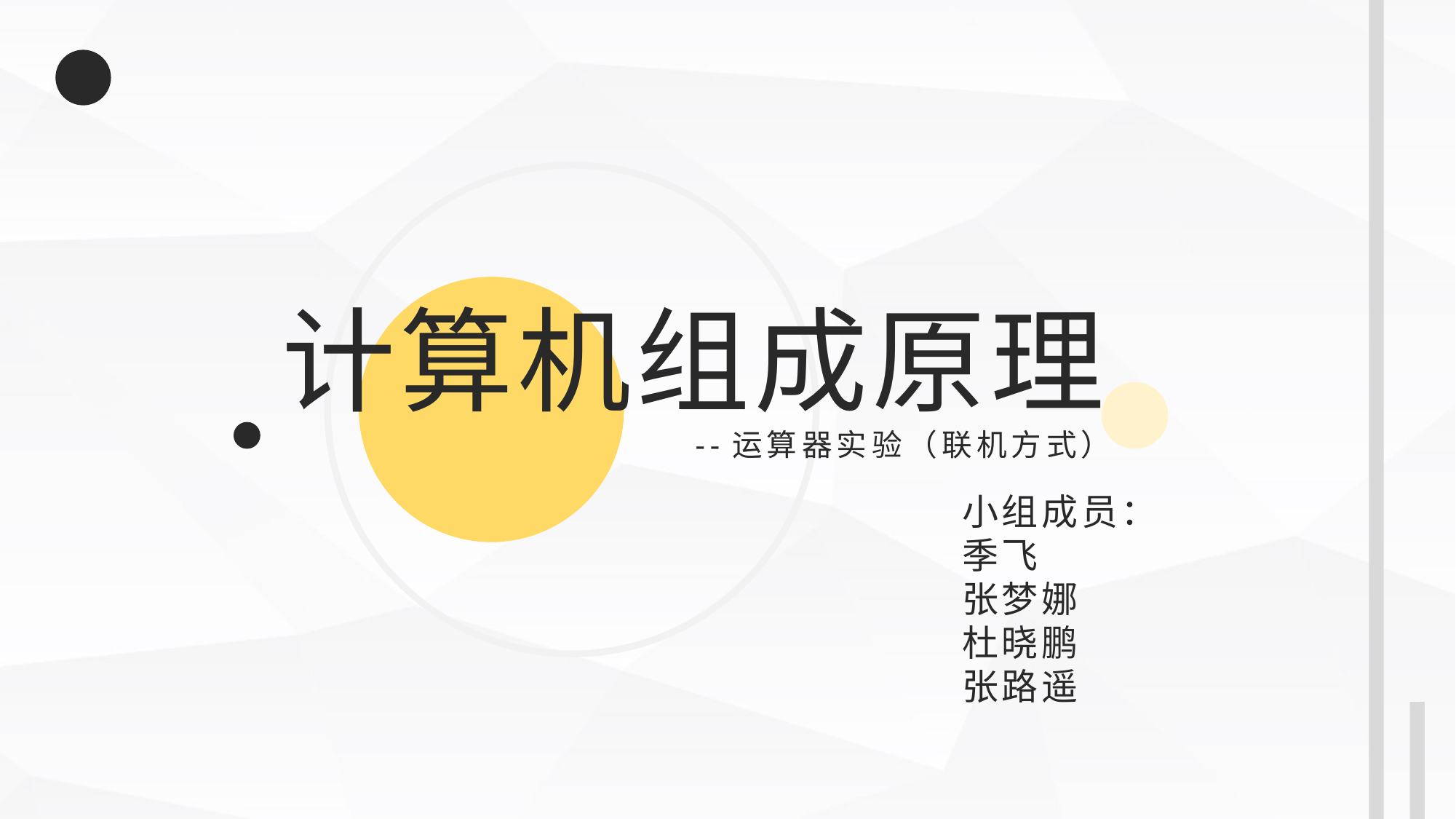

计算机组成原理
                                --运算器实验（联机方式）

小组成员：
季飞
张梦娜
杜晓鹏
张路遥